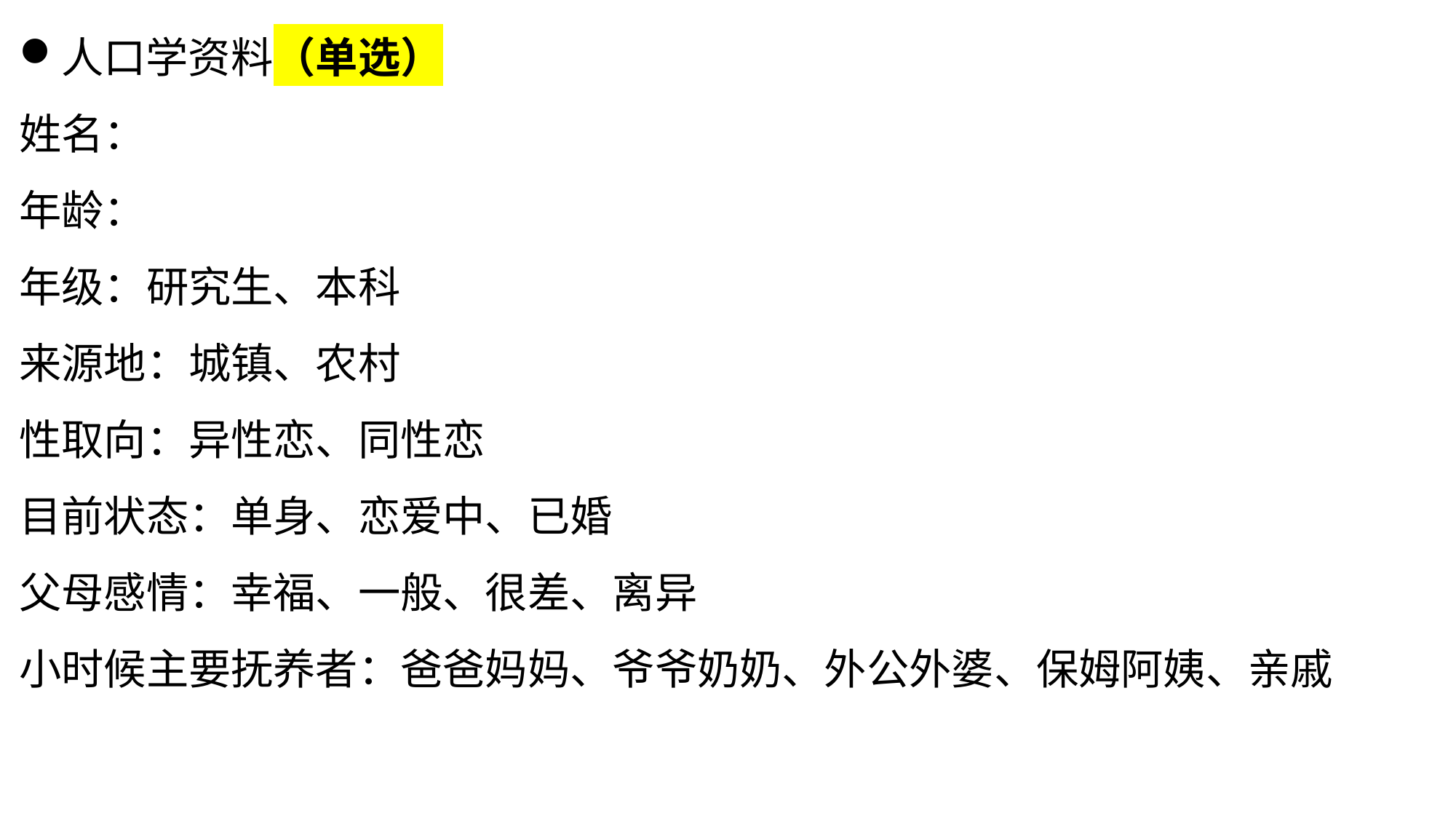

人口学资料（单选）
姓名：
年龄：
年级：研究生、本科
来源地：城镇、农村
性取向：异性恋、同性恋
目前状态：单身、恋爱中、已婚
父母感情：幸福、一般、很差、离异
小时候主要抚养者：爸爸妈妈、爷爷奶奶、外公外婆、保姆阿姨、亲戚